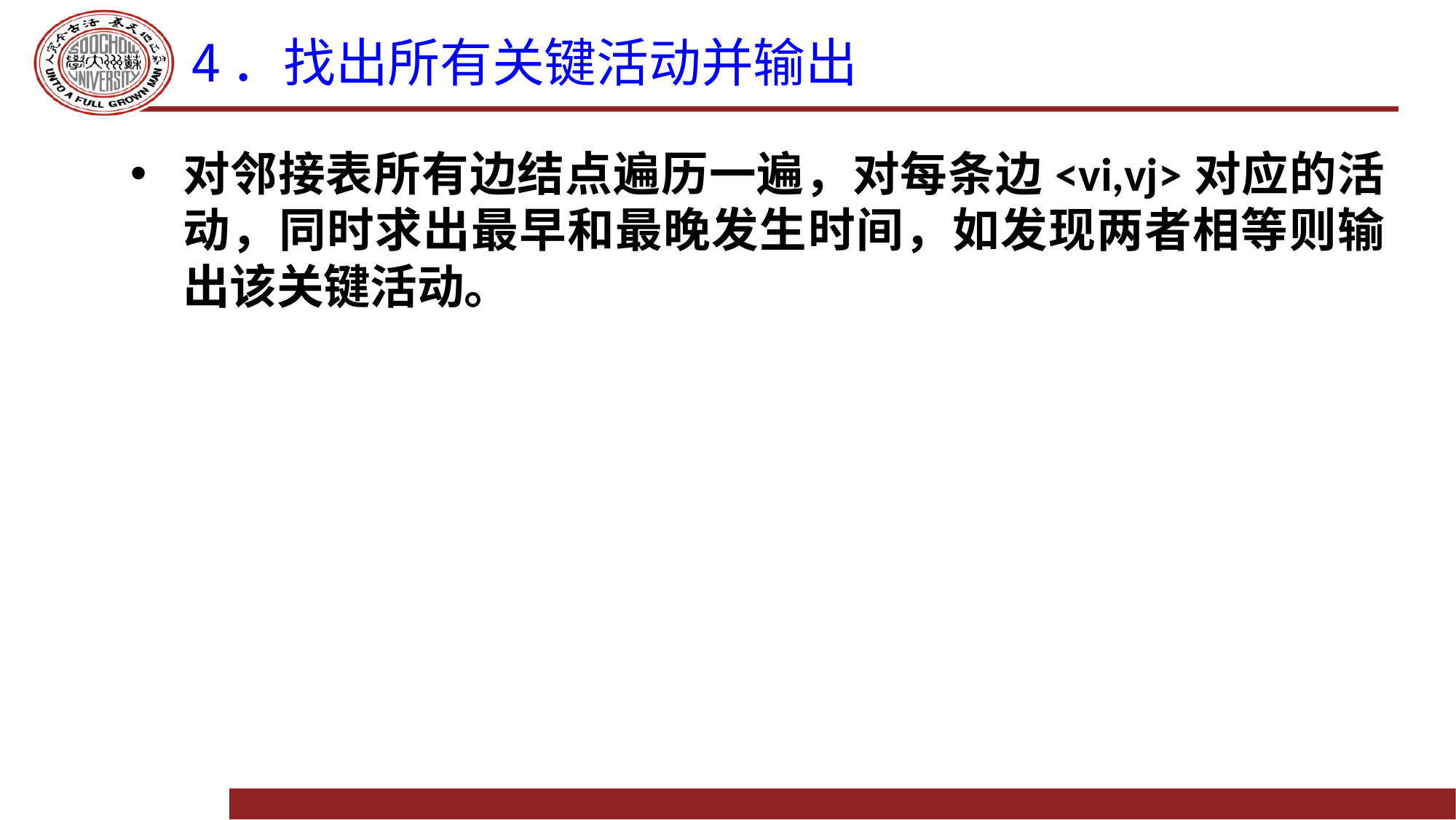

# 4．找出所有关键活动并输出
对邻接表所有边结点遍历一遍，对每条边<vi,vj>对应的活动，同时求出最早和最晚发生时间，如发现两者相等则输出该关键活动。